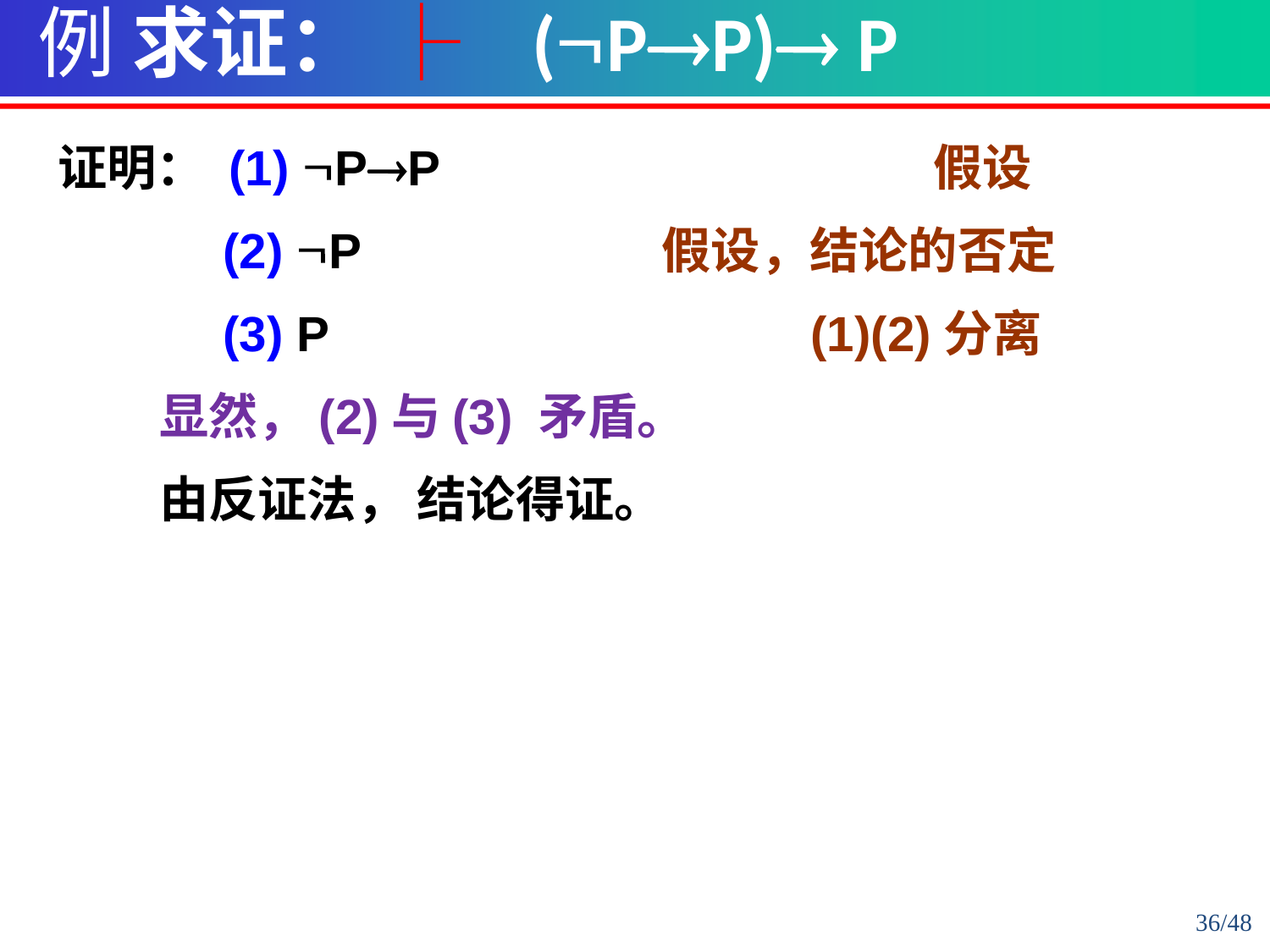

例 求证： ├   (¬P→P)→ P
证明： (1) ¬P→P                                   假设
            (2) ¬P                     假设，结论的否定
            (3) P                                   (1)(2)分离
        显然，(2)与(3) 矛盾。
        由反证法， 结论得证。

36/48